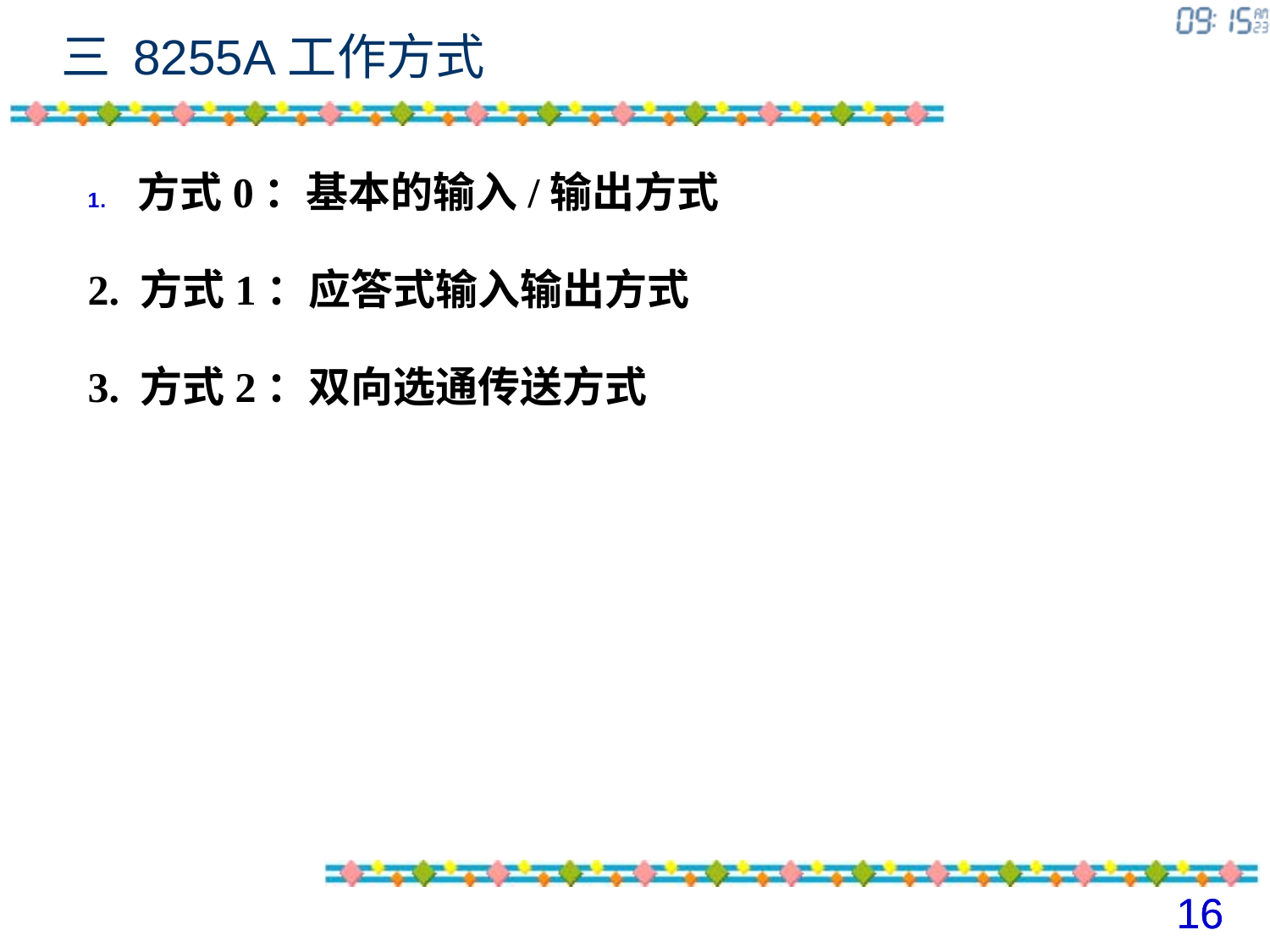

# 三 8255A工作方式
方式0：基本的输入/输出方式
2. 方式1：应答式输入输出方式
3. 方式2：双向选通传送方式